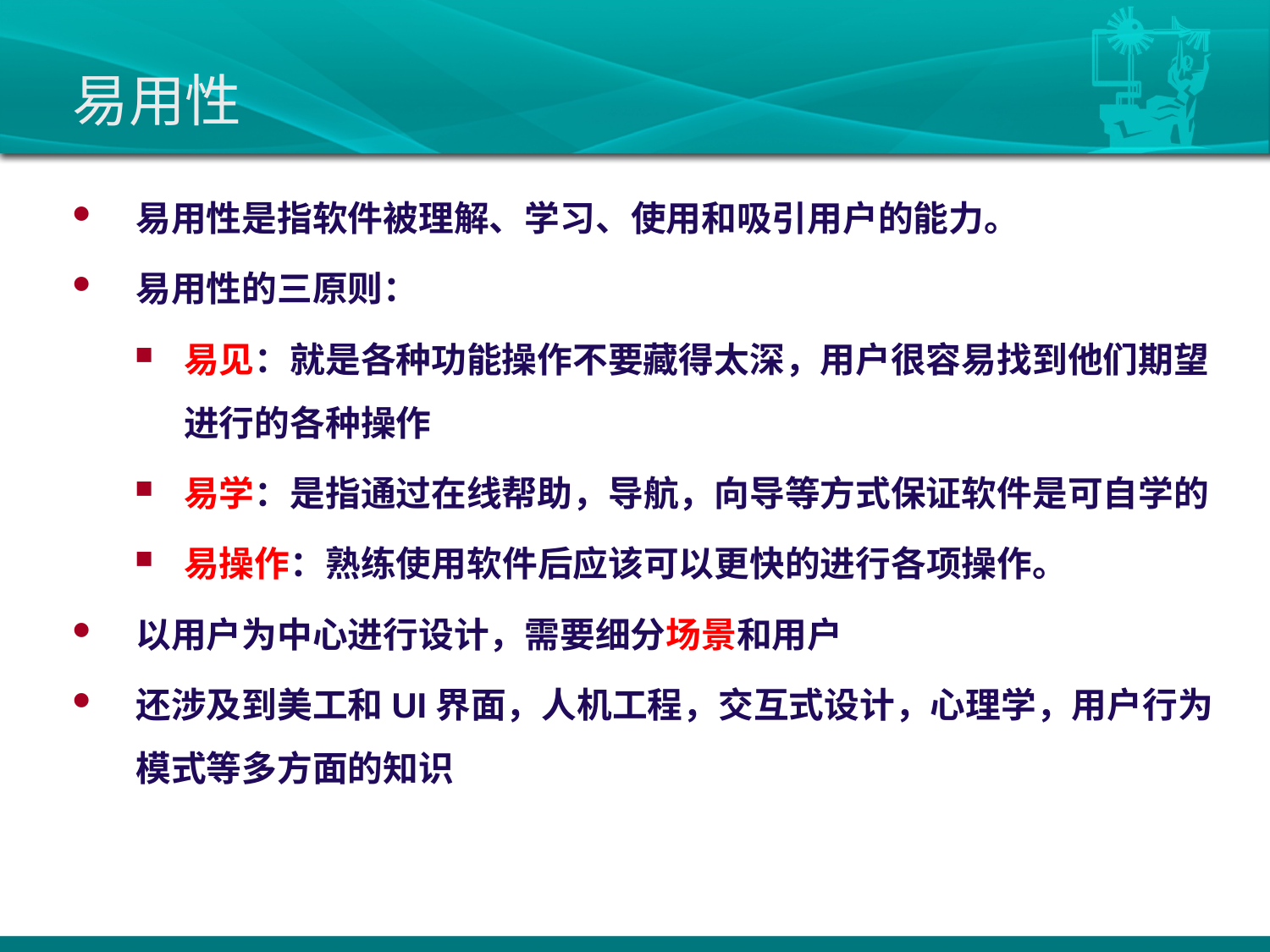

# 易用性
易用性是指软件被理解、学习、使用和吸引用户的能力。
易用性的三原则：
易见：就是各种功能操作不要藏得太深，用户很容易找到他们期望进行的各种操作
易学：是指通过在线帮助，导航，向导等方式保证软件是可自学的
易操作：熟练使用软件后应该可以更快的进行各项操作。
以用户为中心进行设计，需要细分场景和用户
还涉及到美工和UI界面，人机工程，交互式设计，心理学，用户行为模式等多方面的知识